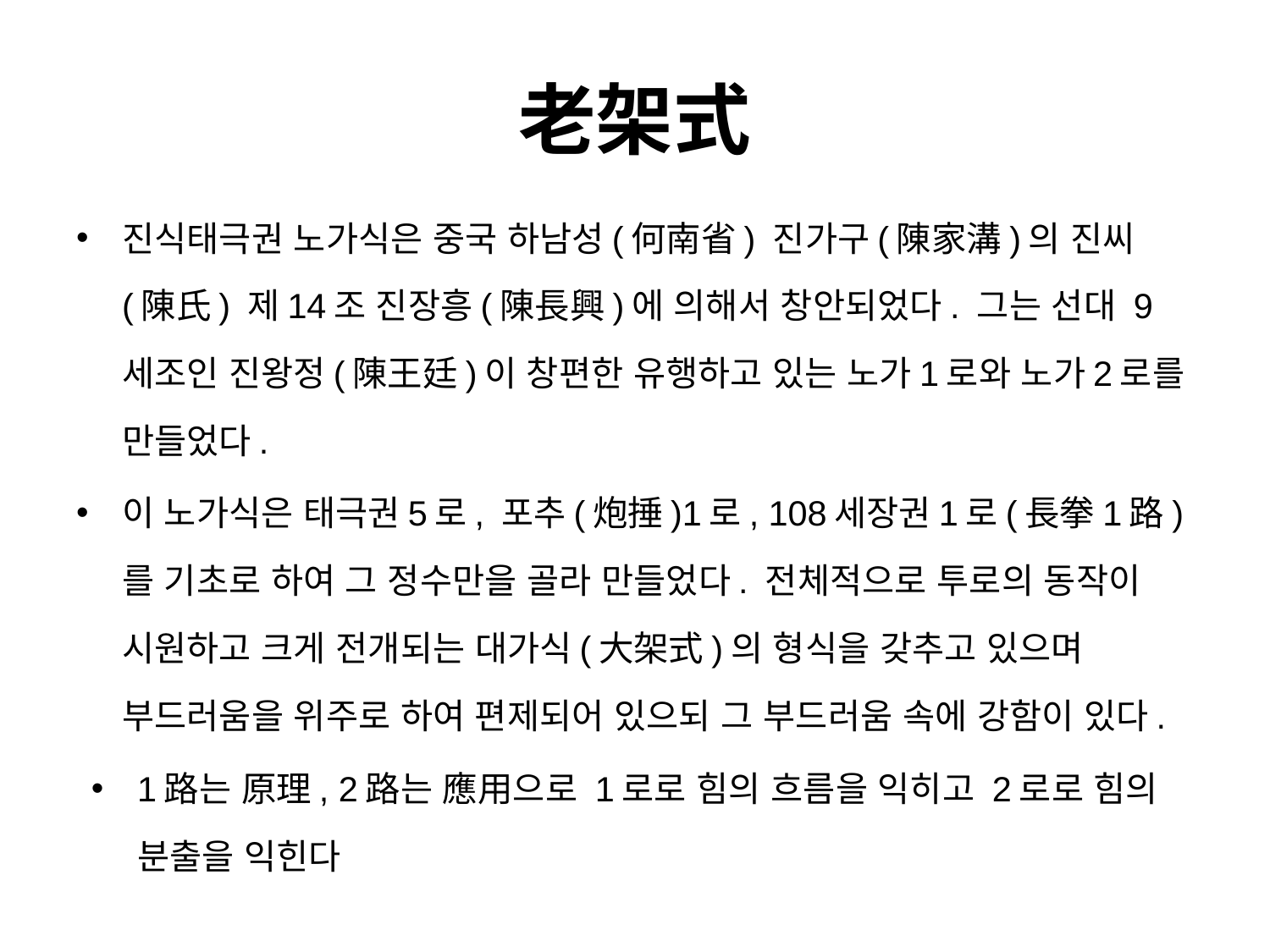

# 老架式
진식태극권 노가식은 중국 하남성(何南省) 진가구(陳家溝)의 진씨(陳氏) 제14조 진장흥(陳長興)에 의해서 창안되었다. 그는 선대 9세조인 진왕정(陳王廷)이 창편한 유행하고 있는 노가1로와 노가2로를 만들었다.
이 노가식은 태극권5로, 포추(炮捶)1로, 108세장권1로(長拳1路)를 기초로 하여 그 정수만을 골라 만들었다. 전체적으로 투로의 동작이 시원하고 크게 전개되는 대가식(大架式)의 형식을 갖추고 있으며 부드러움을 위주로 하여 편제되어 있으되 그 부드러움 속에 강함이 있다.
1路는 原理, 2路는 應用으로 1로로 힘의 흐름을 익히고 2로로 힘의 분출을 익힌다